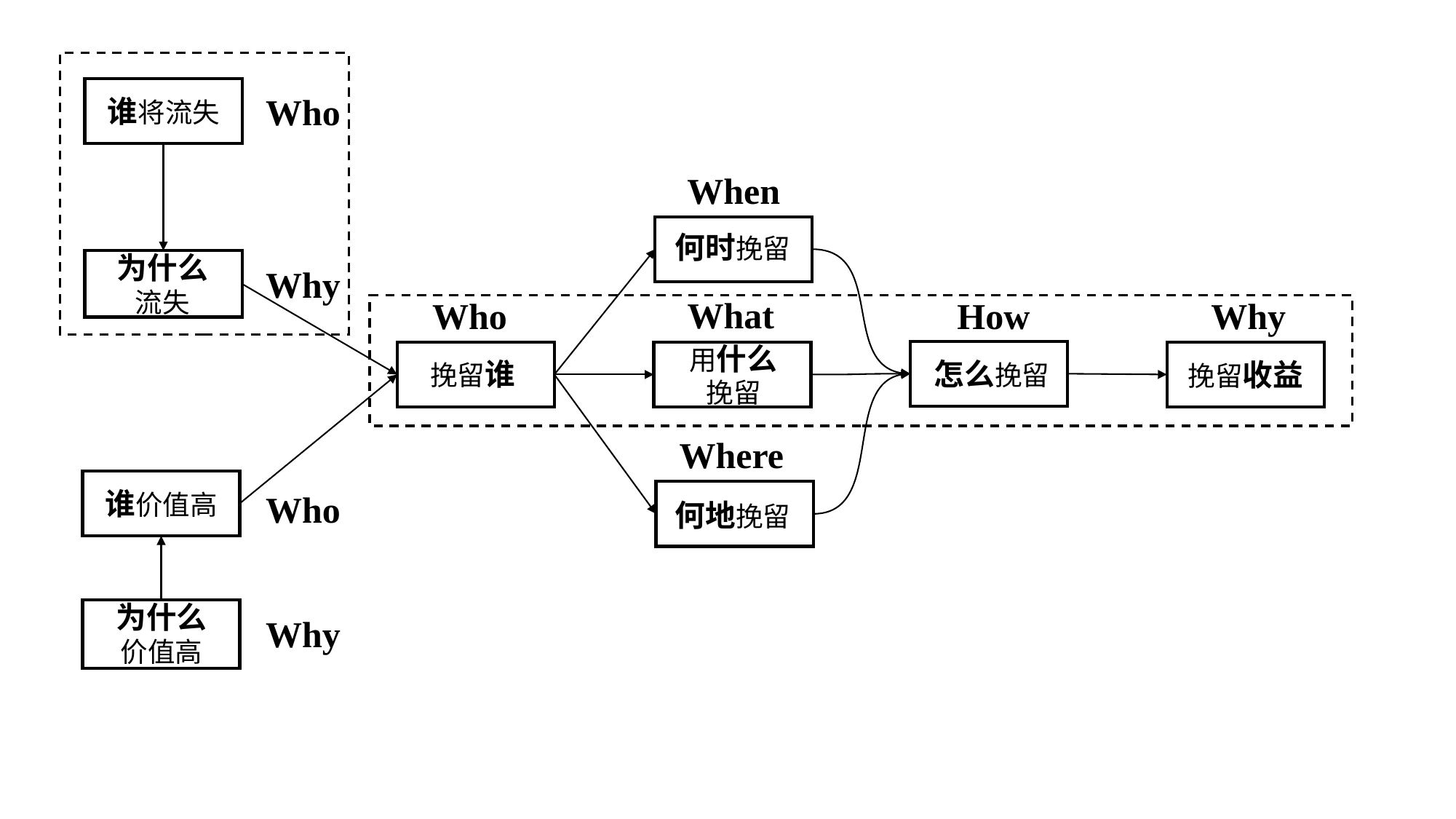

Who
谁将流失
When

何时挽留
为什么
流失

Why
What
How
Why
Who

用什么
挽留

挽留谁
怎么挽留
挽留收益
Where

谁价值高
Who

何地挽留
为什么
价值高

Why